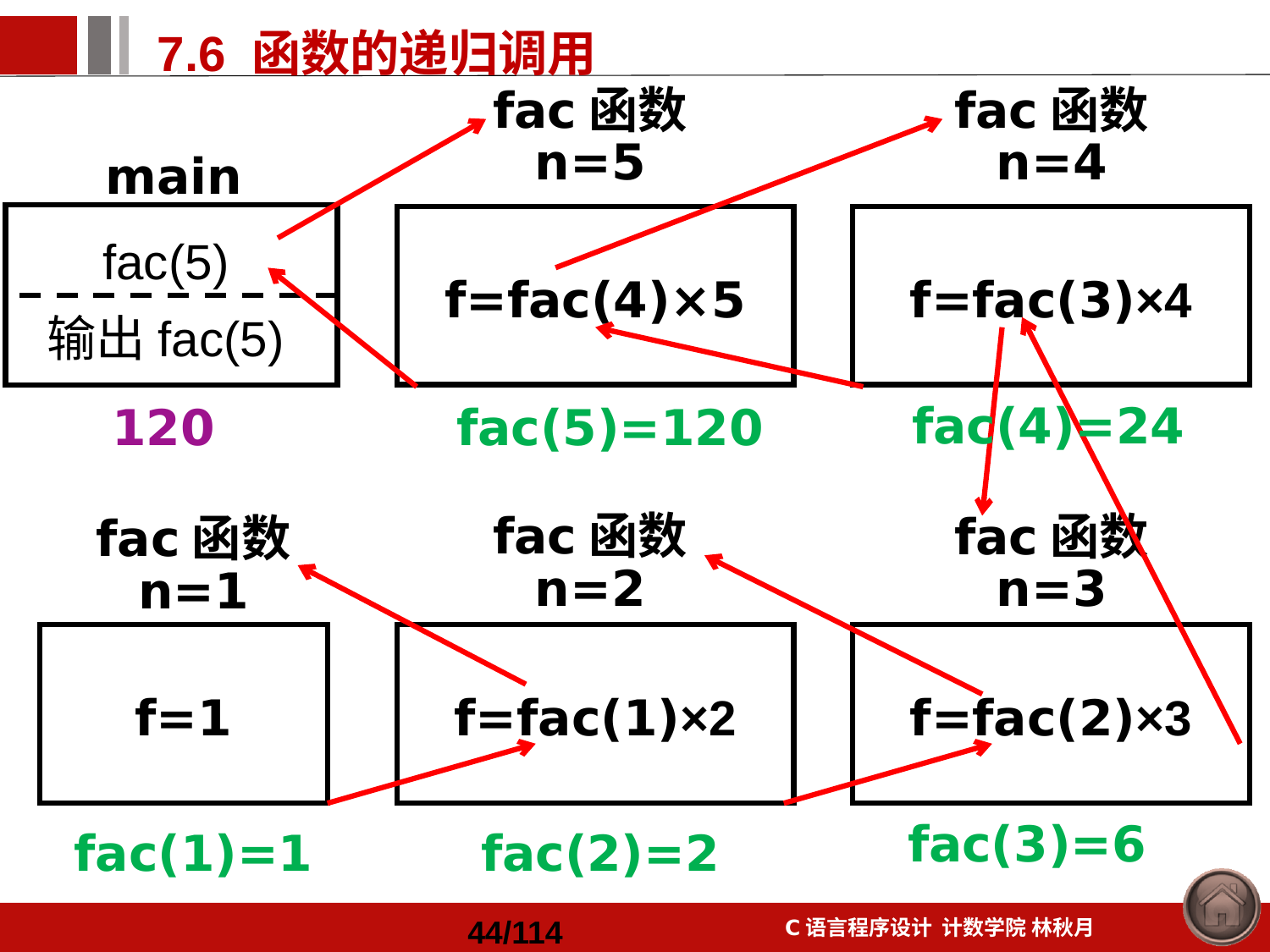

fac函数
n=5
fac函数
n=4
main

fac(5)
输出fac(5)
f=fac(4)×5
f=fac(3)×4
fac(4)=24
120
fac(5)=120
fac函数
n=2
fac函数
n=3
fac函数
n=1
f=1
f=fac(1)×2
f=fac(2)×3
fac(3)=6
fac(1)=1
fac(2)=2